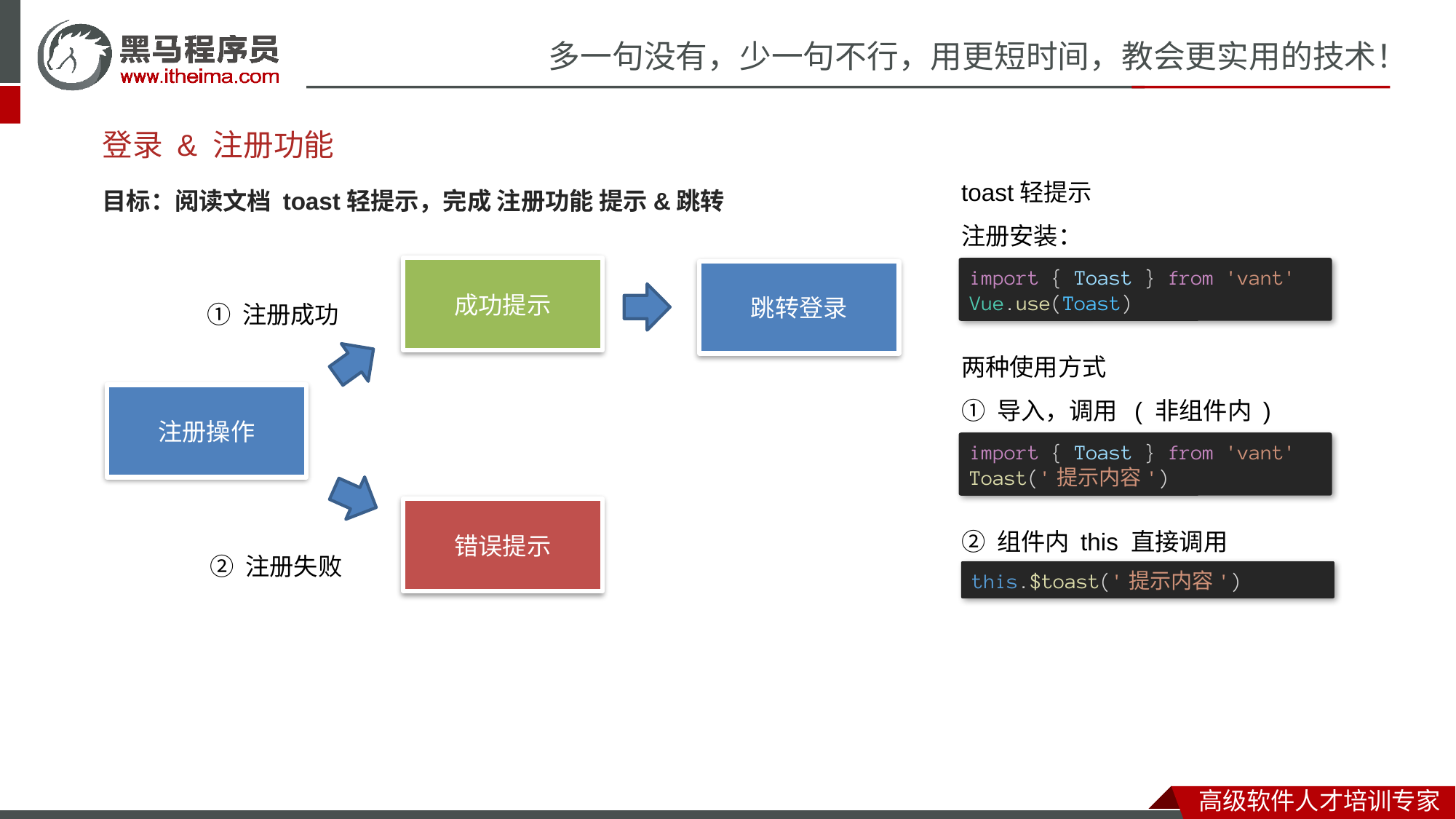

# 登录 & 注册功能
toast轻提示
注册安装：

两种使用方式
① 导入，调用  ( 非组件内 )

② 组件内 this 直接调用
目标：阅读文档 toast轻提示，完成 注册功能 提示&跳转
成功提示
import { Toast } from 'vant'
Vue.use(Toast)
跳转登录
① 注册成功

注册操作
import { Toast } from 'vant'
Toast('提示内容')

错误提示
② 注册失败
this.$toast('提示内容')